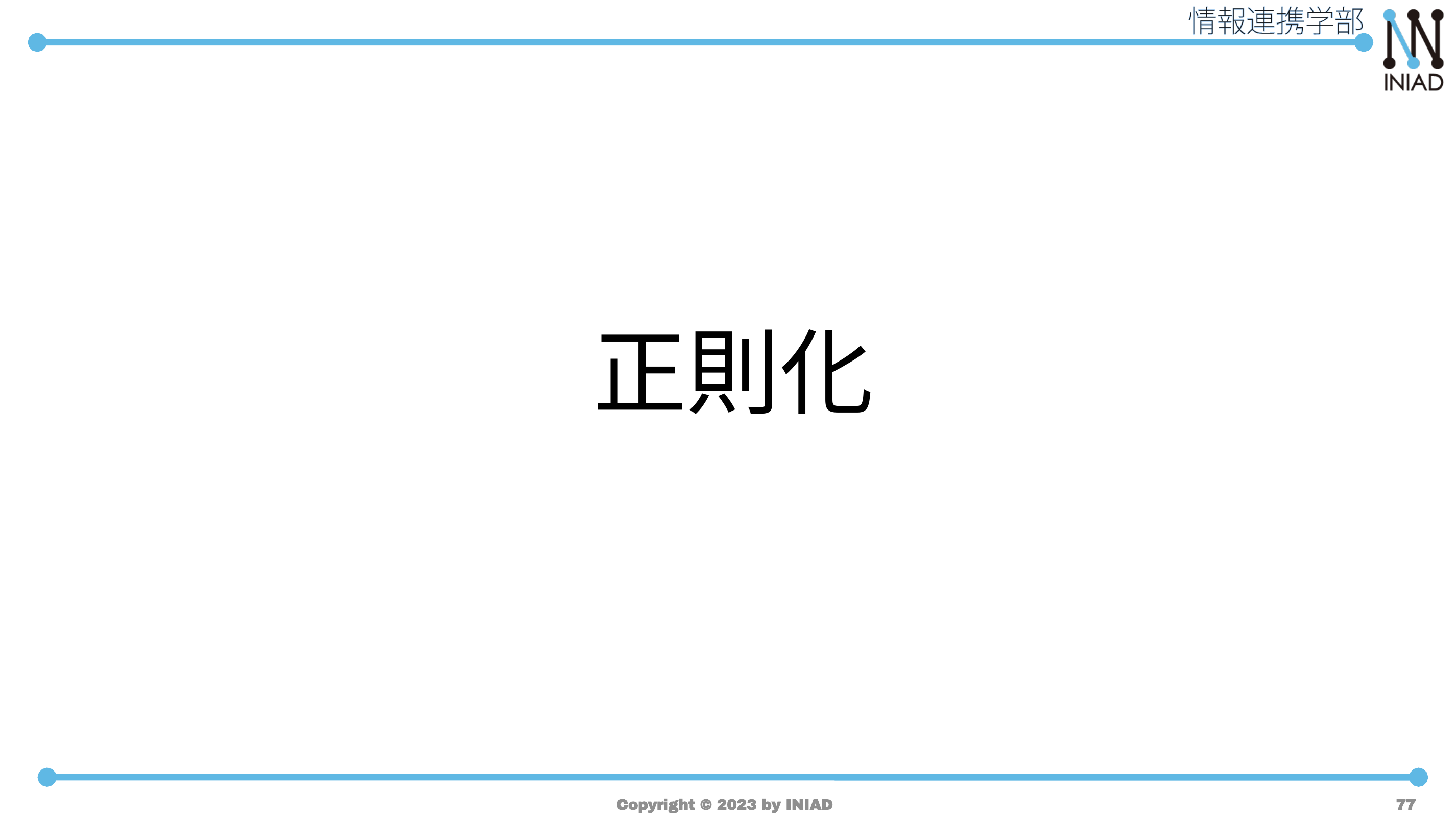

# 正則化
Copyright © 2023 by INIAD
77